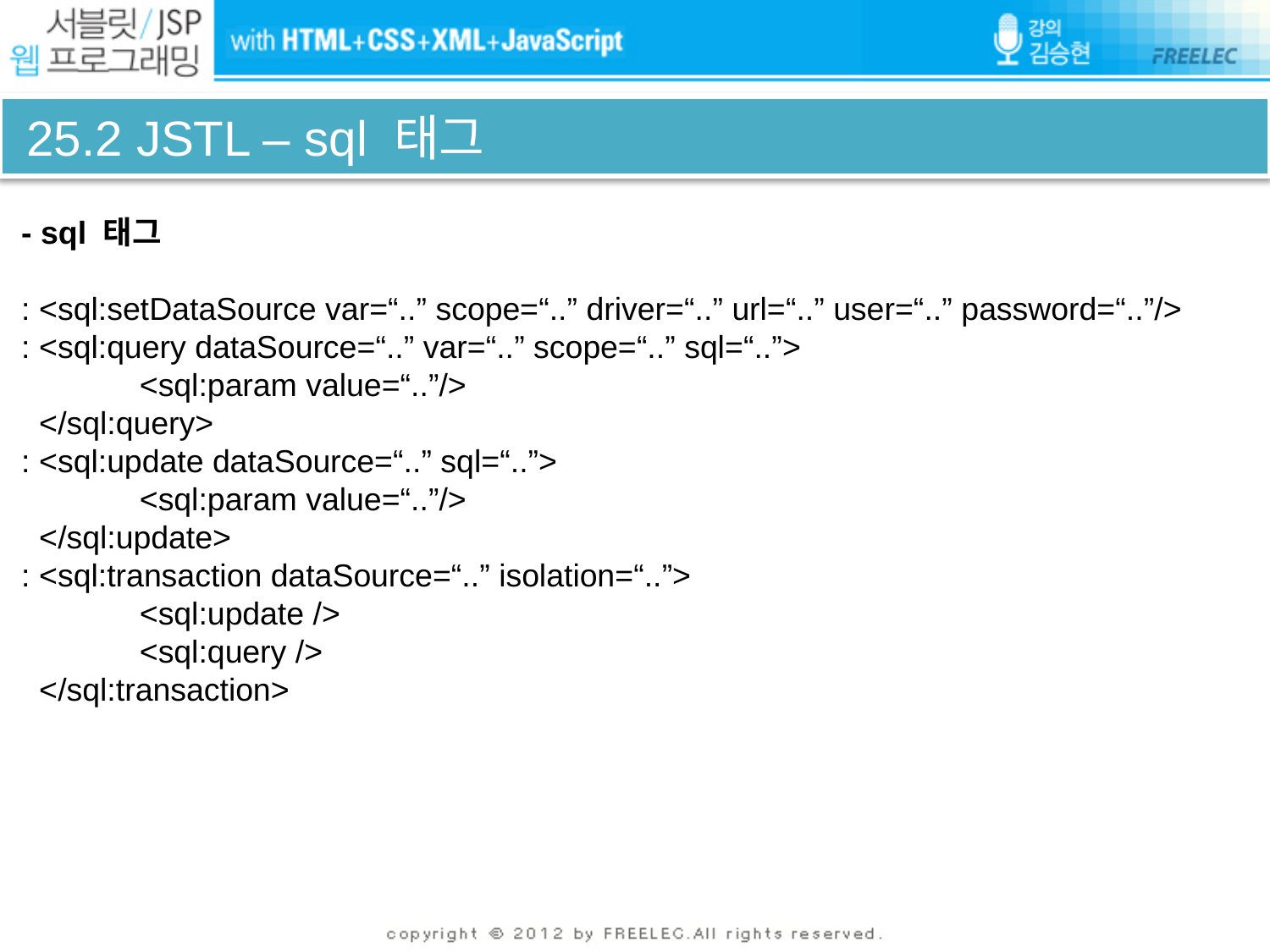

# 25.2 JSTL – sql 태그
 - sql 태그

 : <sql:setDataSource var=“..” scope=“..” driver=“..” url=“..” user=“..” password=“..”/>
 : <sql:query dataSource=“..” var=“..” scope=“..” sql=“..”>
	<sql:param value=“..”/>
   </sql:query>
 : <sql:update dataSource=“..” sql=“..”>
	<sql:param value=“..”/>
   </sql:update>
 : <sql:transaction dataSource=“..” isolation=“..”>
	<sql:update />
	<sql:query />
   </sql:transaction>